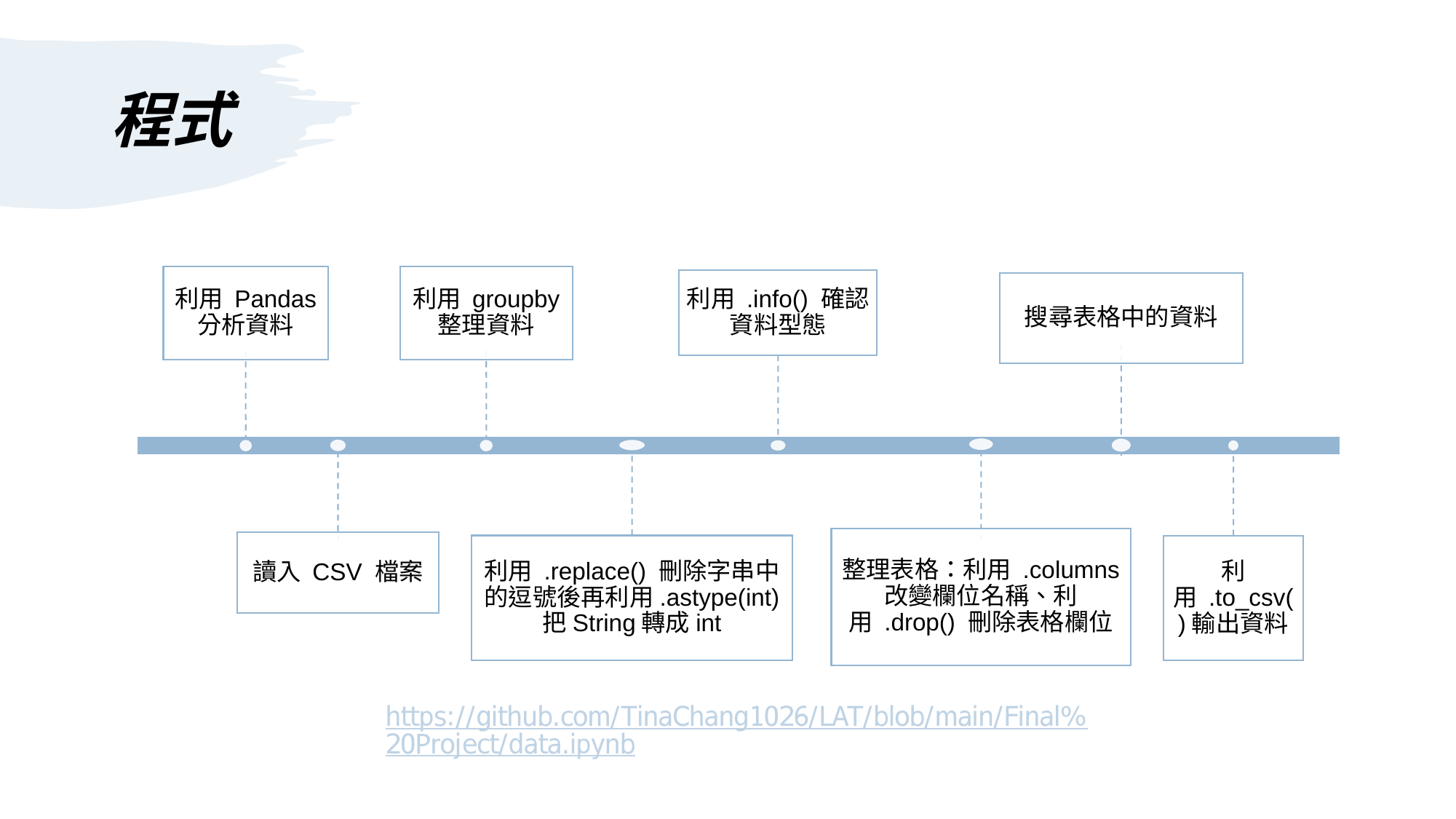

# 程式
利用 Pandas 分析資料

讀入 CSV 檔案

利用 groupby 整理資料

利用 .replace() 刪除字串中的逗號後再利用.astype(int) 把String轉成int

利用 .info() 確認資料型態

整理表格：利用 .columns 改變欄位名稱、利用 .drop() 刪除表格欄位

搜尋表格中的資料

利用 .to_csv()輸出資料

https://github.com/TinaChang1026/LAT/blob/main/Final%20Project/data.ipynb